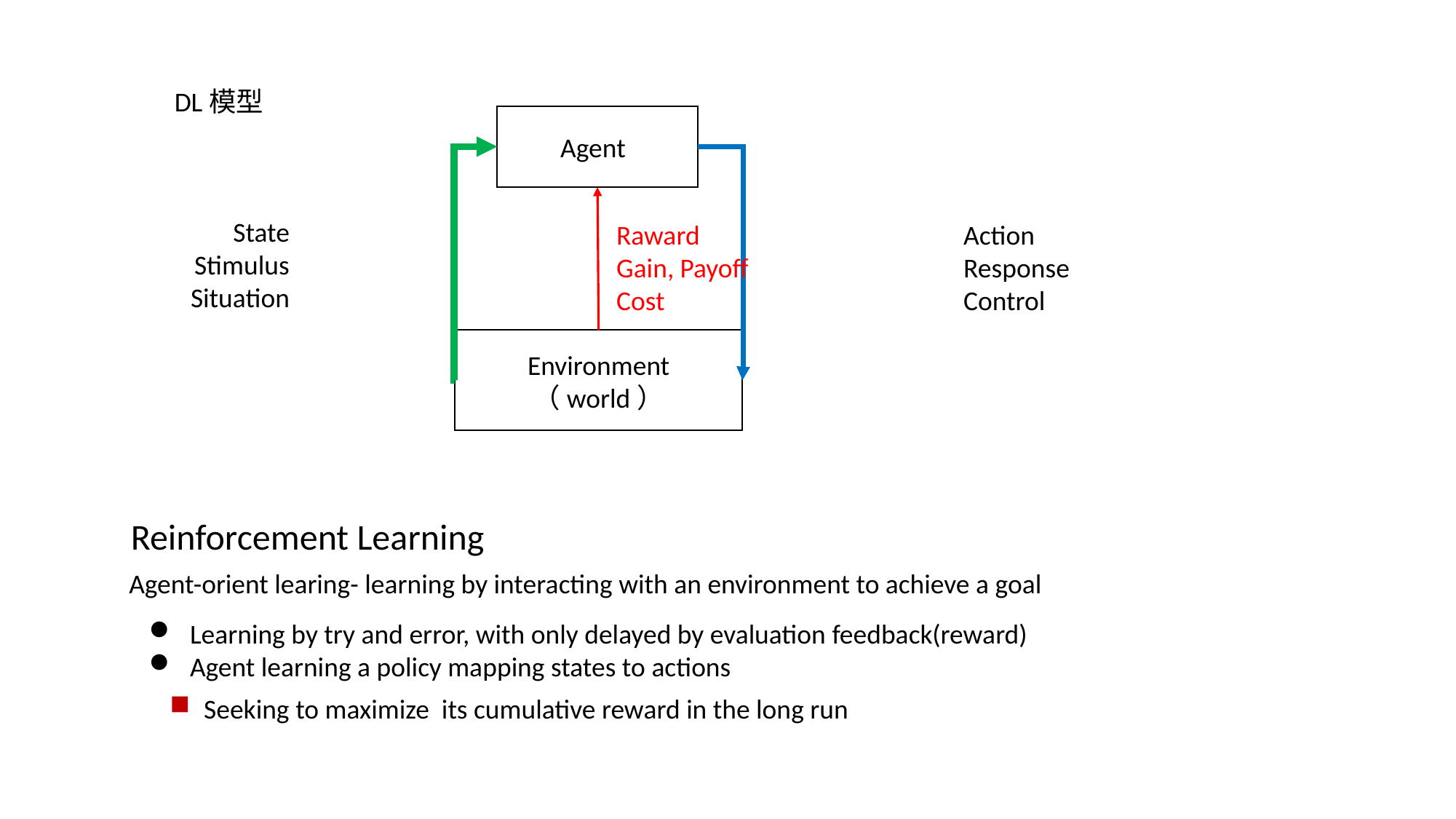

DL模型
Agentt
State
Stimulus
Situation
Raward
Gain, Payoff
Cost
Action
Response
Control
Environment
（world）
Reinforcement Learning
Agent-orient learing- learning by interacting with an environment to achieve a goal
Learning by try and error, with only delayed by evaluation feedback(reward)
Agent learning a policy mapping states to actions
Seeking to maximize  its cumulative reward in the long run